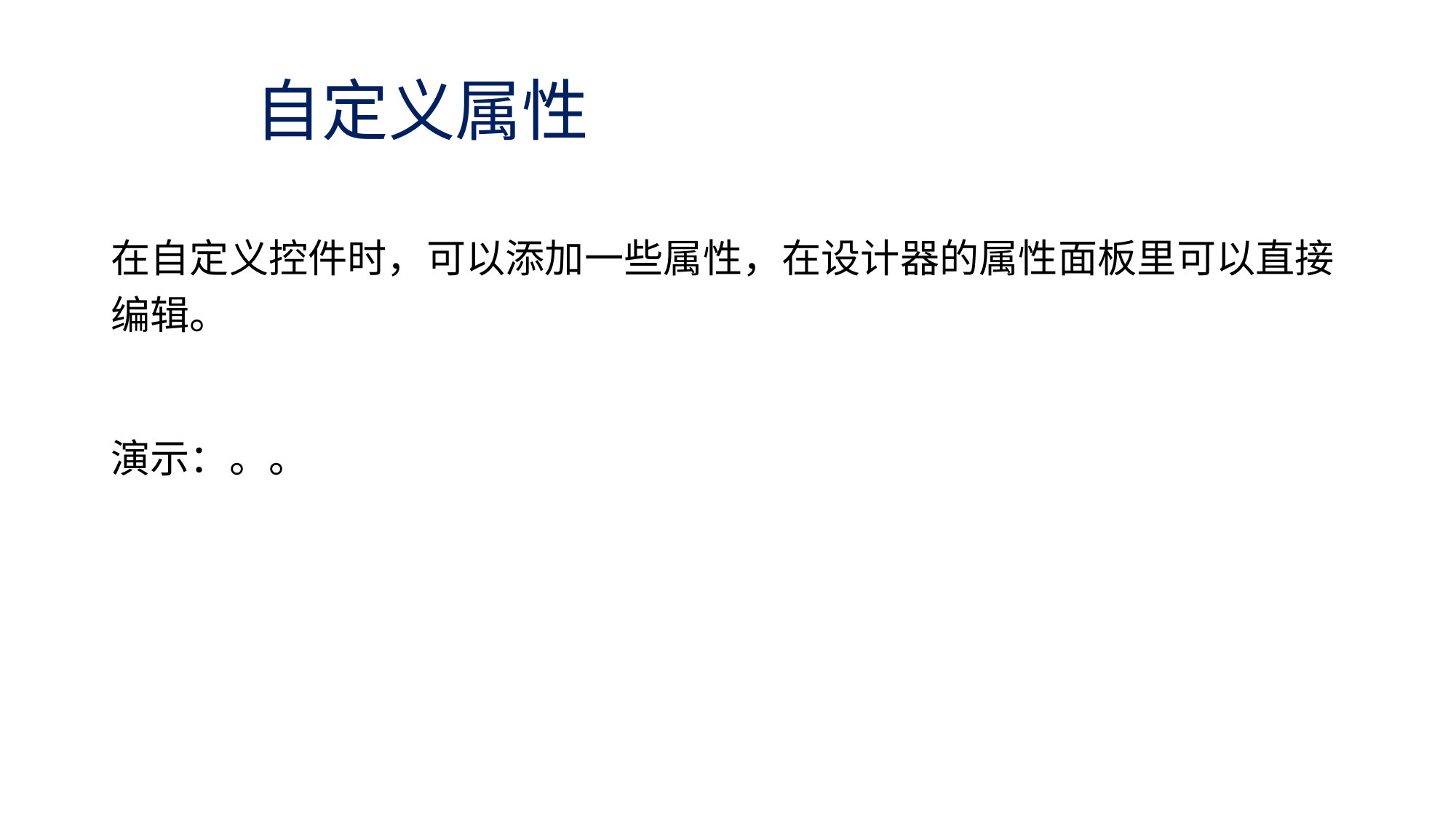

# 自定义属性
在自定义控件时，可以添加一些属性，在设计器的属性面板里可以直接编辑。

演示：。。